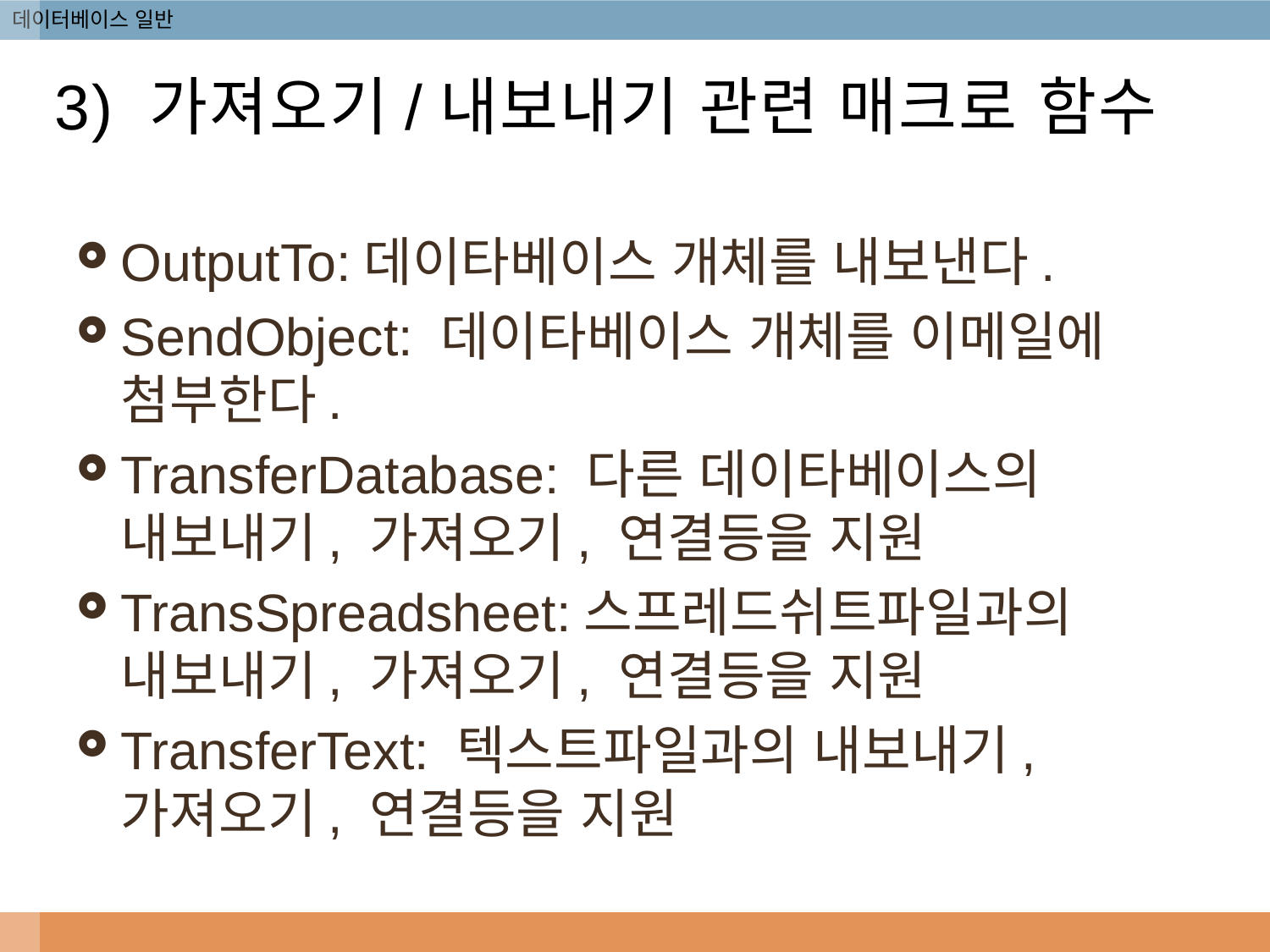

# 3) 가져오기/내보내기 관련 매크로 함수
OutputTo:데이타베이스 개체를 내보낸다.
SendObject: 데이타베이스 개체를 이메일에 첨부한다.
TransferDatabase: 다른 데이타베이스의 내보내기, 가져오기, 연결등을 지원
TransSpreadsheet:스프레드쉬트파일과의 내보내기, 가져오기, 연결등을 지원
TransferText: 텍스트파일과의 내보내기, 가져오기, 연결등을 지원